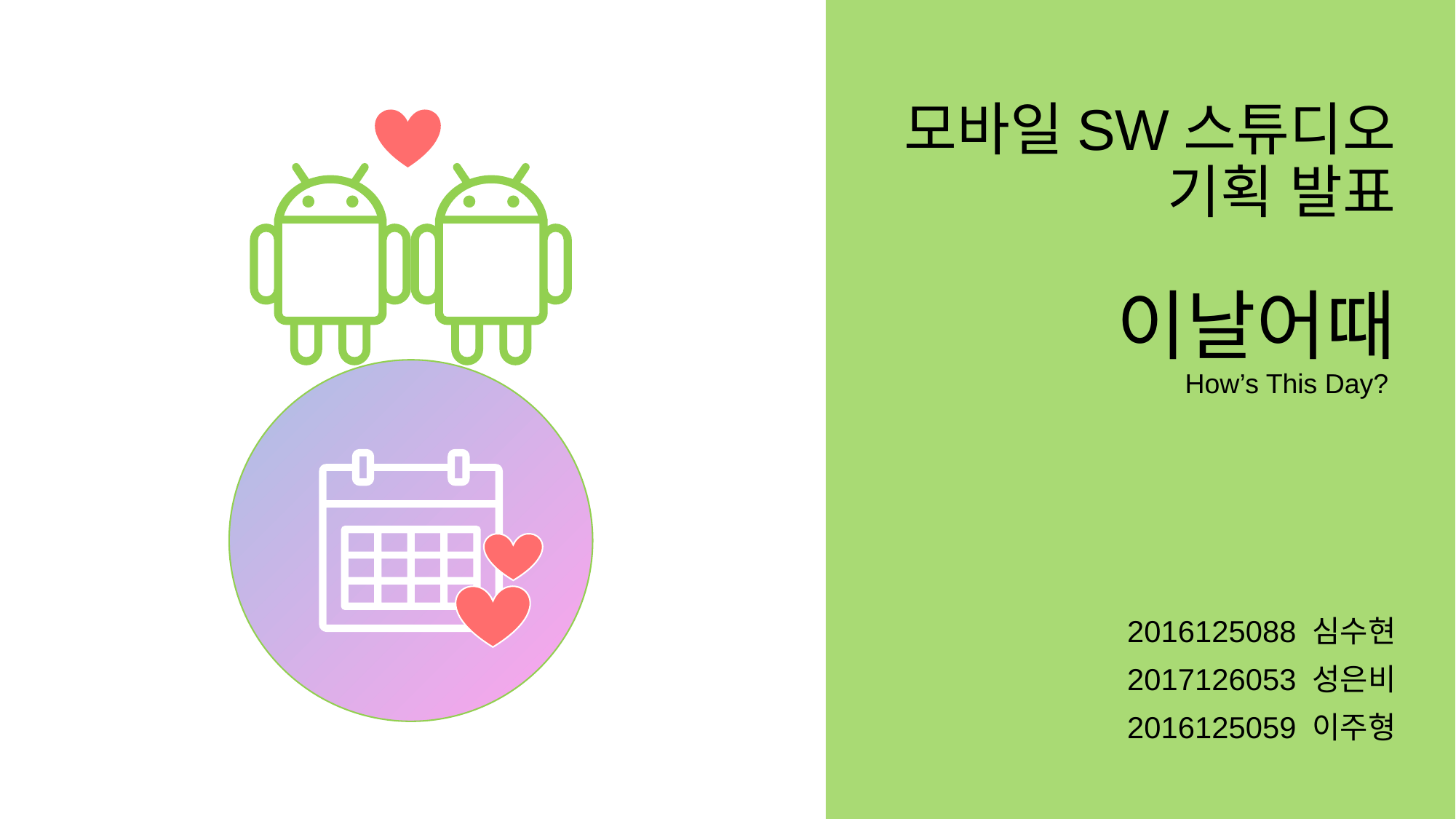

# 모바일SW스튜디오 기획 발표 이날어때 How’s This Day?

2016125088 심수현
2017126053 성은비
2016125059 이주형